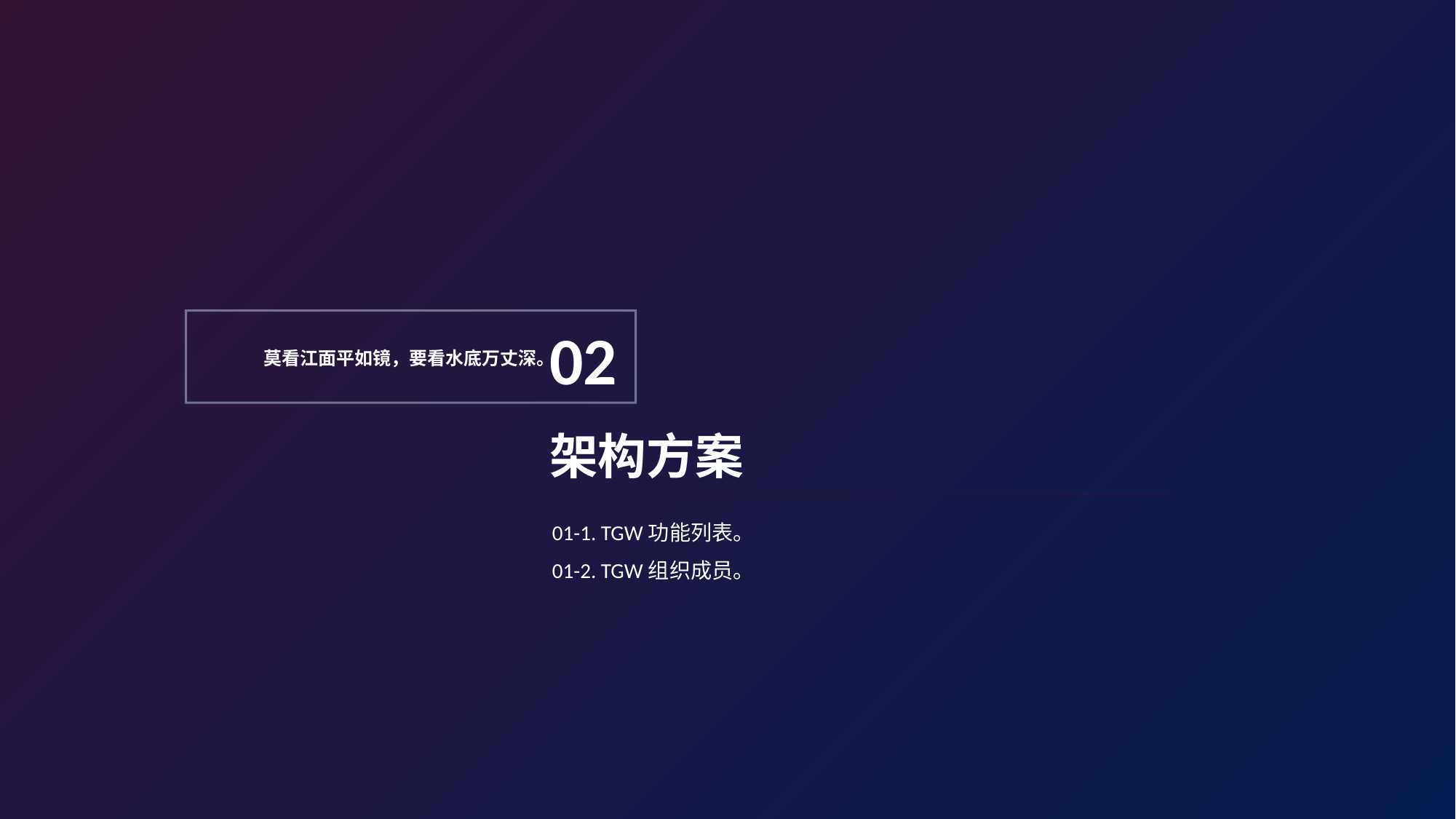

02
莫看江面平如镜，要看水底万丈深。
架构方案
01-1. TGW功能列表。
01-2. TGW组织成员。